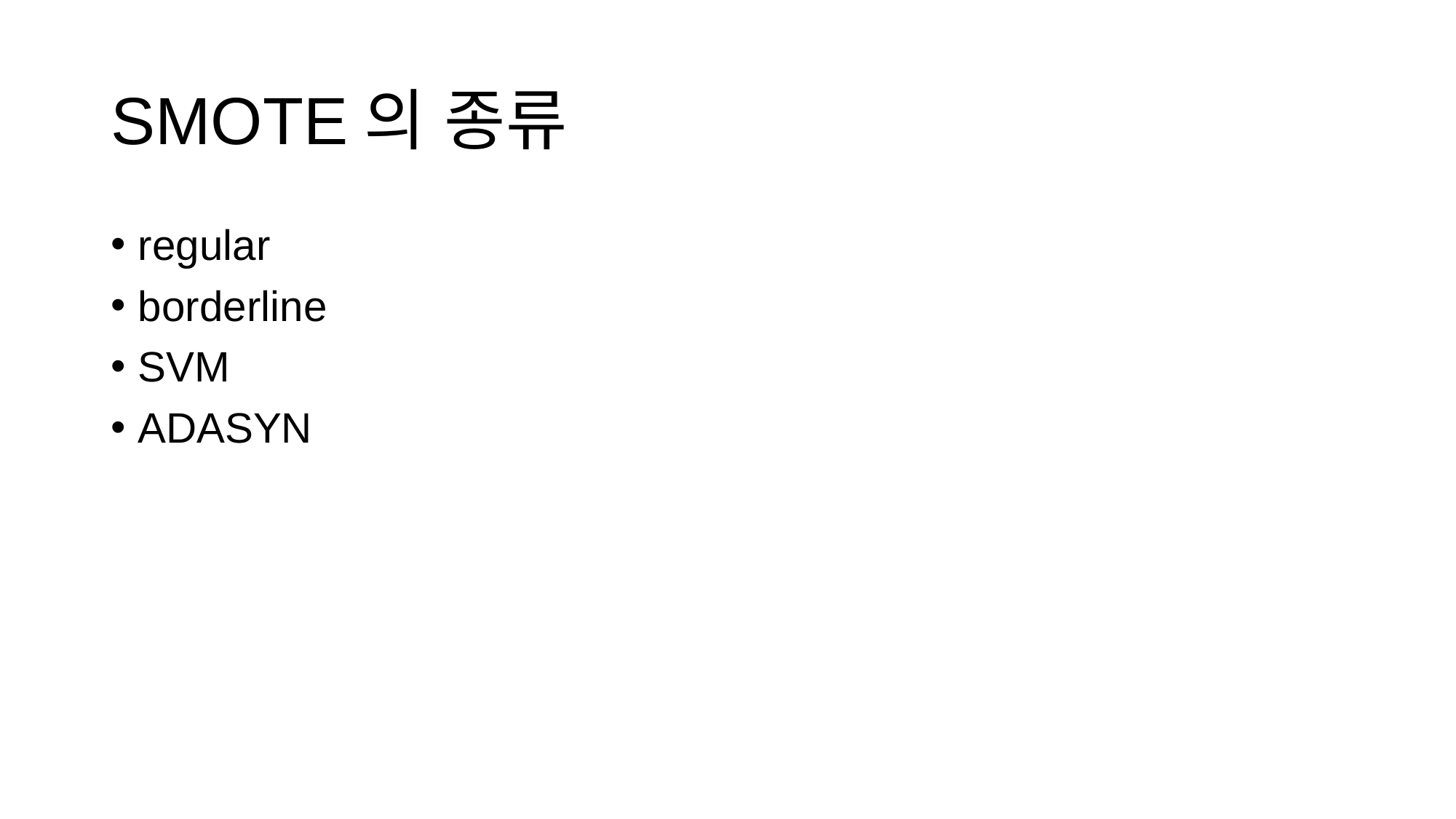

# SMOTE의 종류
regular
borderline
SVM
ADASYN